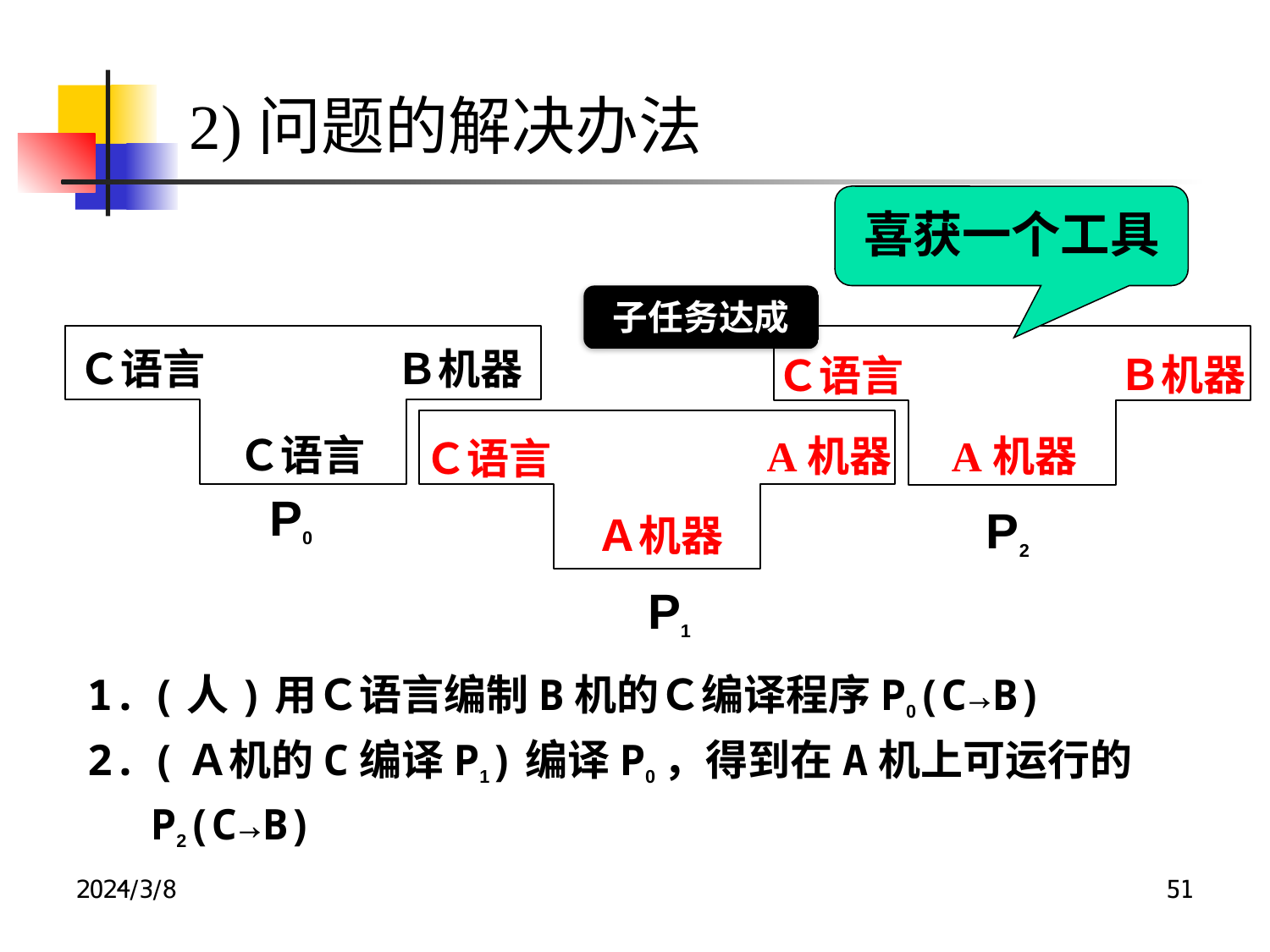

2)问题的解决办法
喜获一个工具
子任务达成

P0
Ｃ语言
Ｂ机器
Ｃ语言

P2
Ｂ机器
Ｃ语言
A机器

A机器
Ｃ语言
Ａ机器
P1
(人)用Ｃ语言编制B机的Ｃ编译程序P0(C→B)
(Ａ机的C编译P1)编译P0，得到在A机上可运行的P2(C→B)

2024/3/8
51